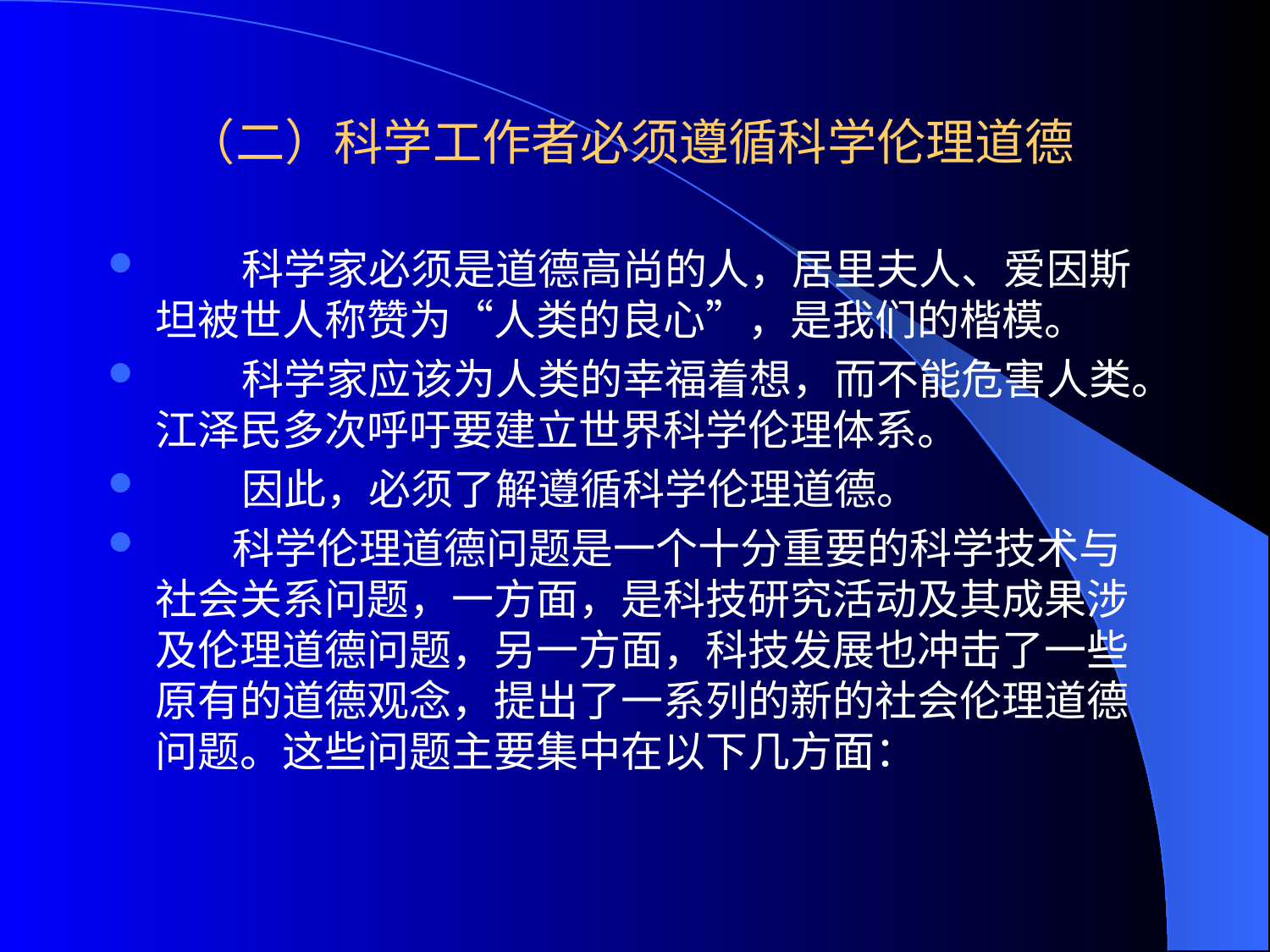

# （二）科学工作者必须遵循科学伦理道德
        科学家必须是道德高尚的人，居里夫人、爱因斯坦被世人称赞为“人类的良心”，是我们的楷模。
        科学家应该为人类的幸福着想，而不能危害人类。江泽民多次呼吁要建立世界科学伦理体系。
        因此，必须了解遵循科学伦理道德。
       科学伦理道德问题是一个十分重要的科学技术与社会关系问题，一方面，是科技研究活动及其成果涉及伦理道德问题，另一方面，科技发展也冲击了一些原有的道德观念，提出了一系列的新的社会伦理道德问题。这些问题主要集中在以下几方面：